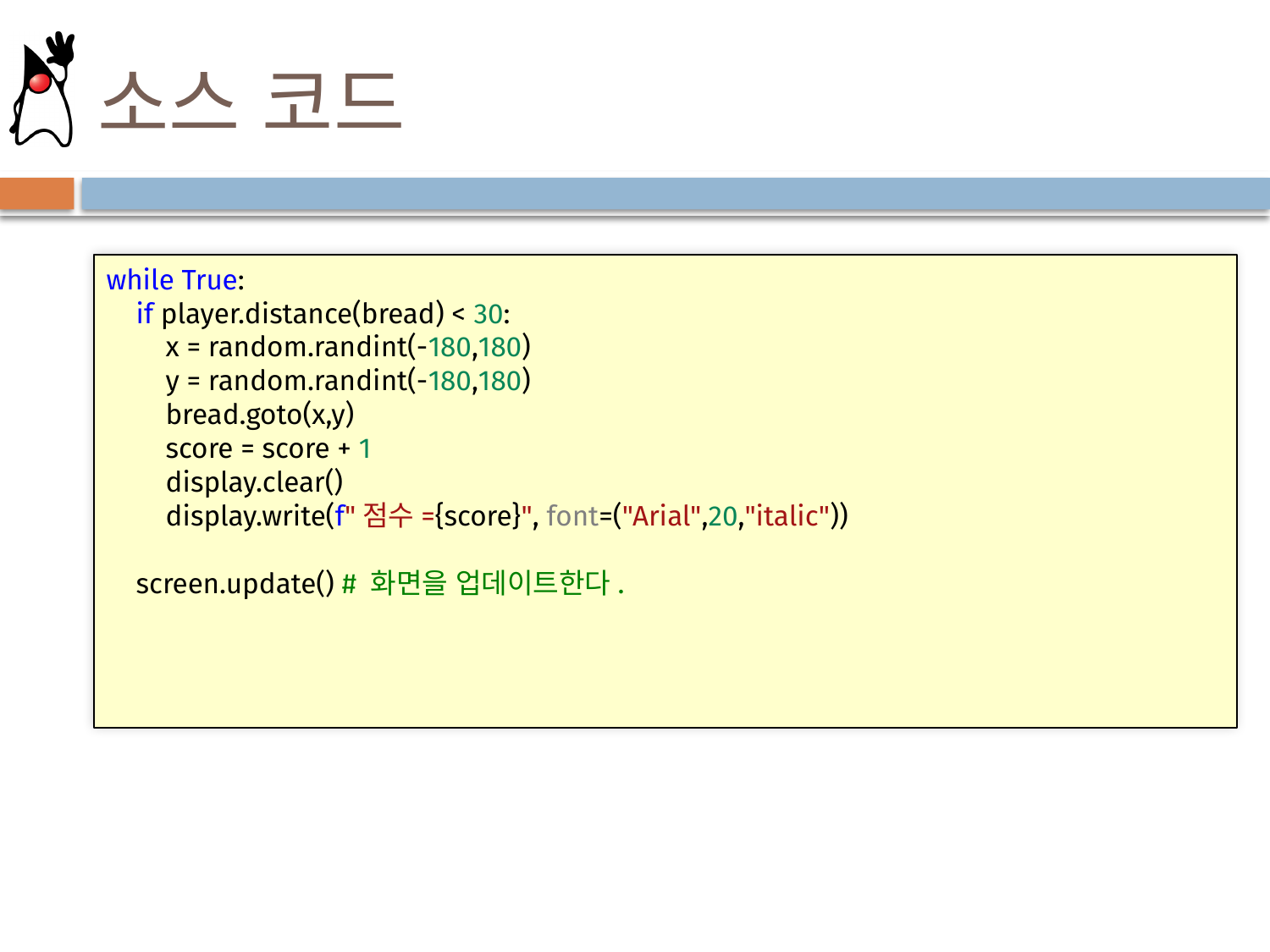

# 소스 코드
while True:
    if player.distance(bread) < 30:
        x = random.randint(-180,180)
        y = random.randint(-180,180)
        bread.goto(x,y)
        score = score + 1
        display.clear()
        display.write(f"점수={score}", font=("Arial",20,"italic"))
    screen.update() # 화면을 업데이트한다.